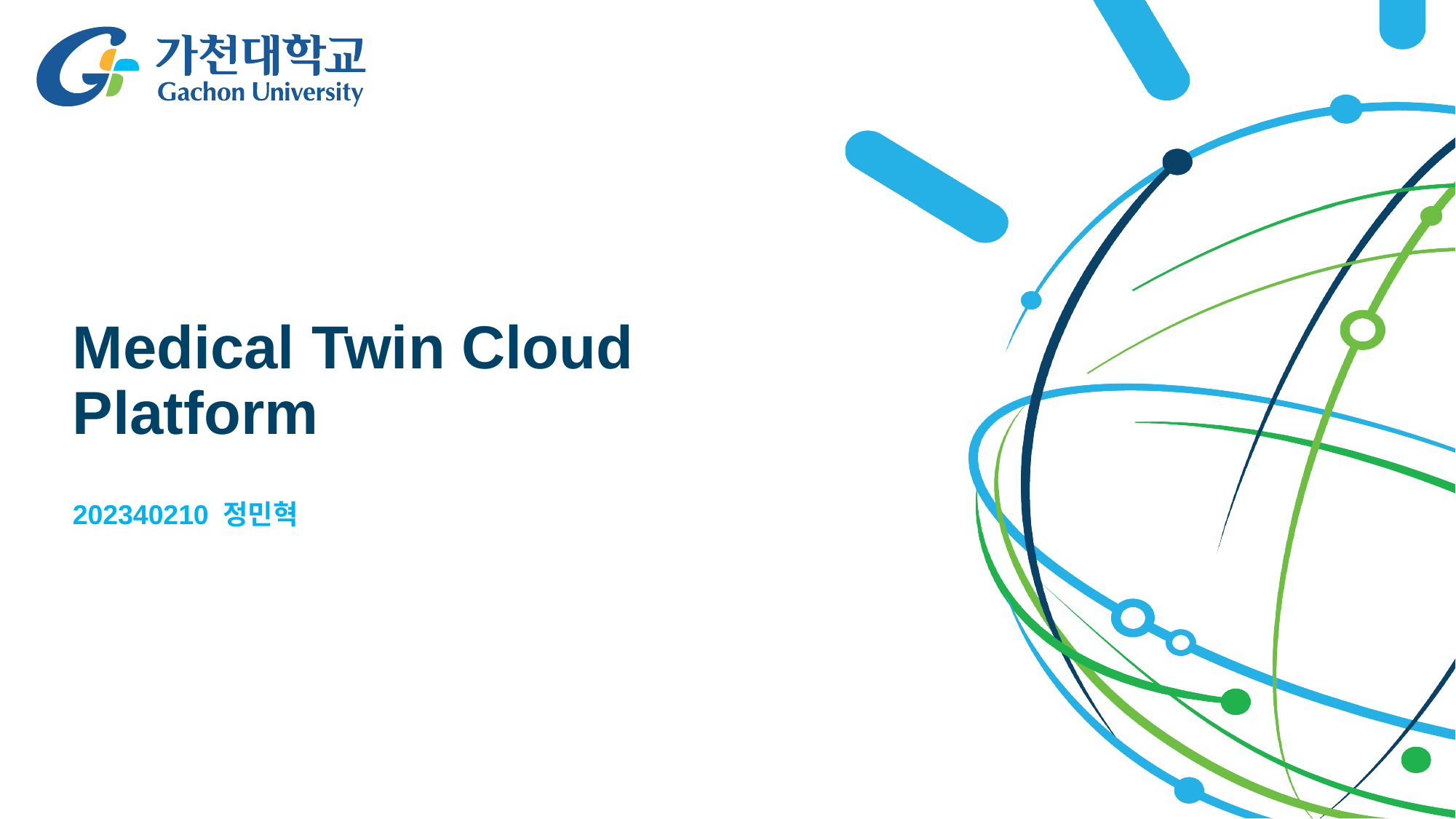

# Medical Twin Cloud Platform
202340210 정민혁